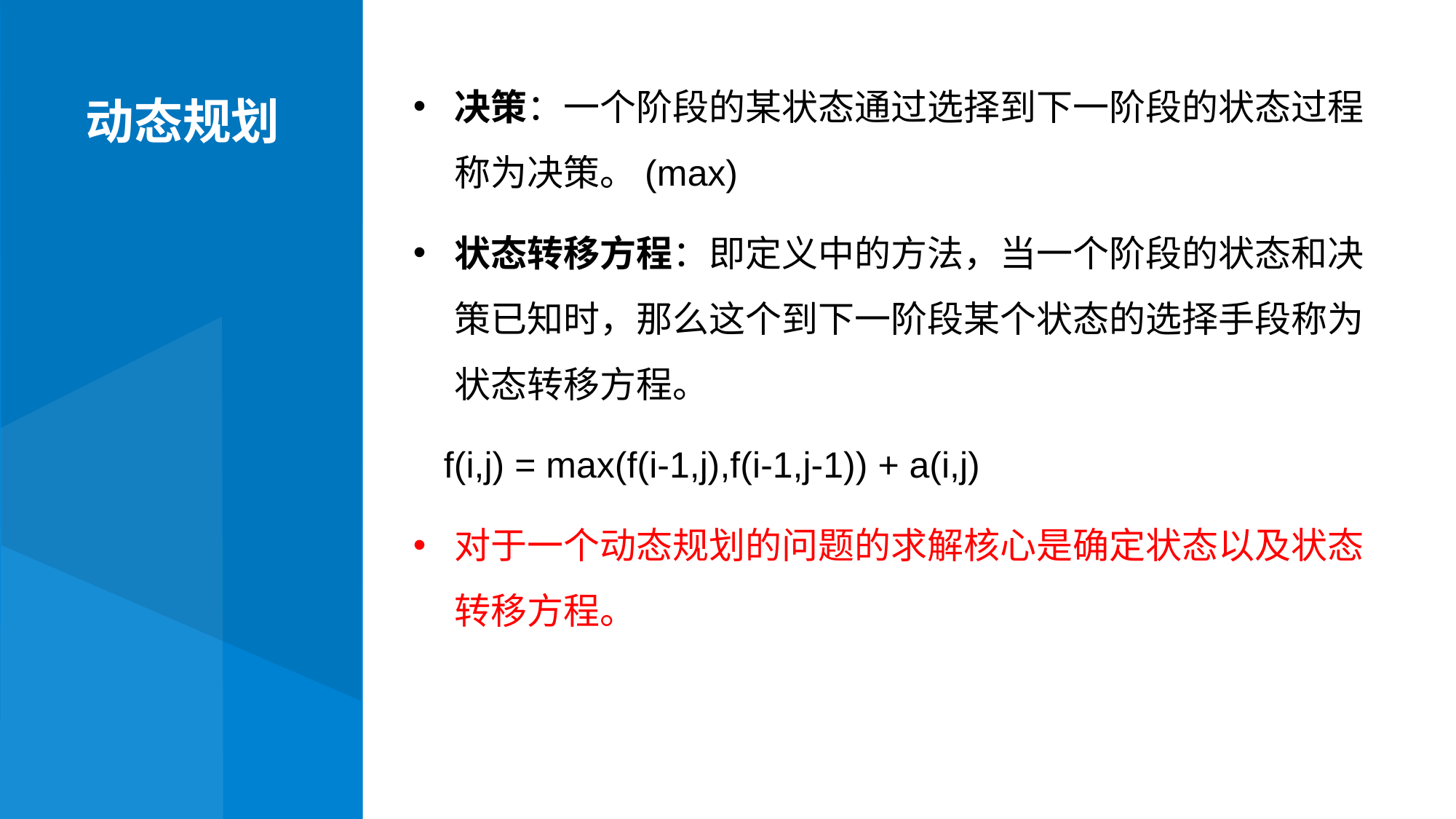

动态规划
决策：一个阶段的某状态通过选择到下一阶段的状态过程称为决策。(max)
状态转移方程：即定义中的方法，当一个阶段的状态和决策已知时，那么这个到下一阶段某个状态的选择手段称为状态转移方程。
   f(i,j) = max(f(i-1,j),f(i-1,j-1)) + a(i,j)
对于一个动态规划的问题的求解核心是确定状态以及状态转移方程。